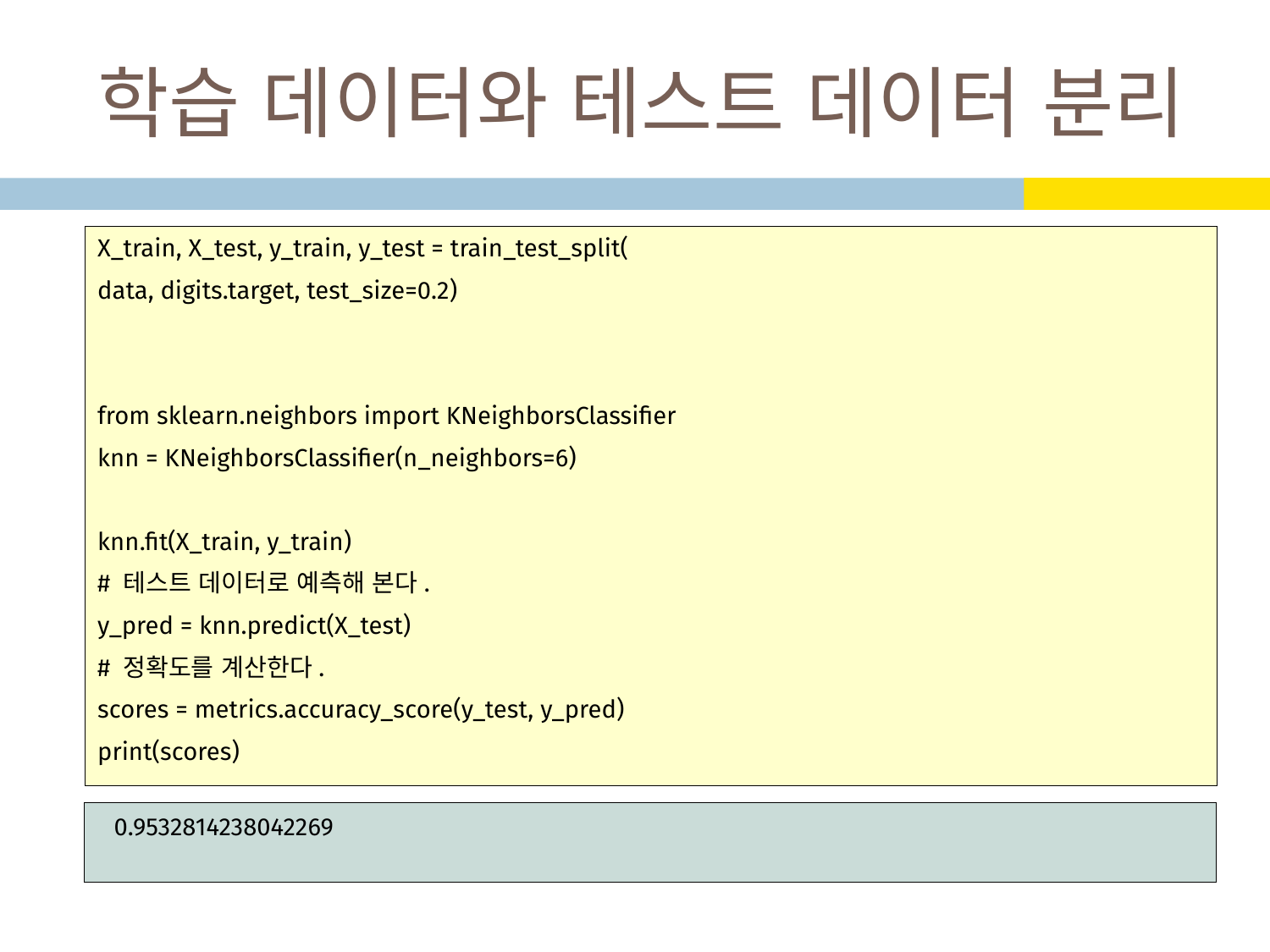

# 학습 데이터와 테스트 데이터 분리
X_train, X_test, y_train, y_test = train_test_split(
data, digits.target, test_size=0.2)

from sklearn.neighbors import KNeighborsClassifier
knn = KNeighborsClassifier(n_neighbors=6)

knn.fit(X_train, y_train)
# 테스트 데이터로 예측해 본다.
y_pred = knn.predict(X_test)
# 정확도를 계산한다.
scores = metrics.accuracy_score(y_test, y_pred)
print(scores)
0.9532814238042269